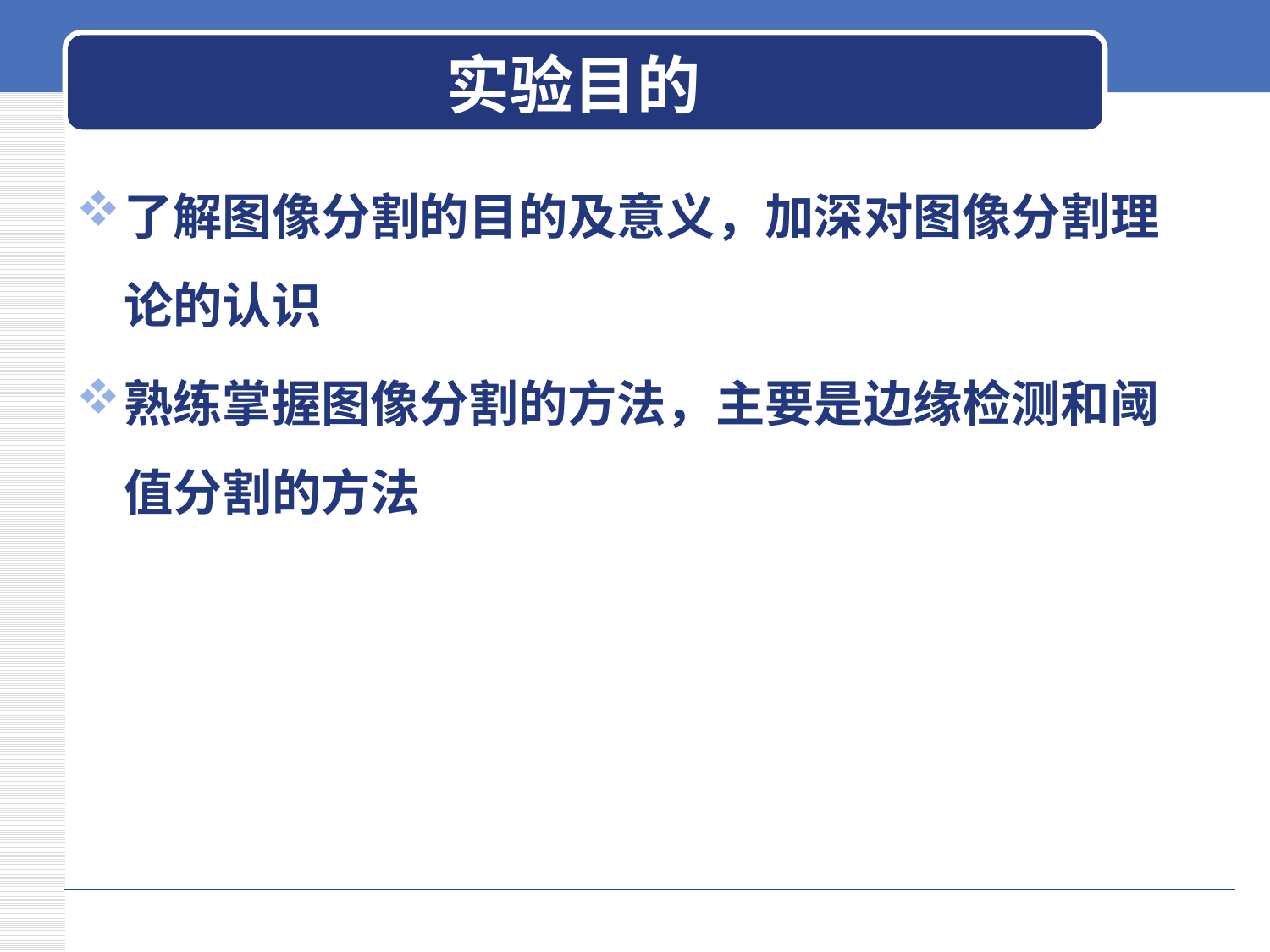

# 实验目的
了解图像分割的目的及意义，加深对图像分割理论的认识
熟练掌握图像分割的方法，主要是边缘检测和阈值分割的方法